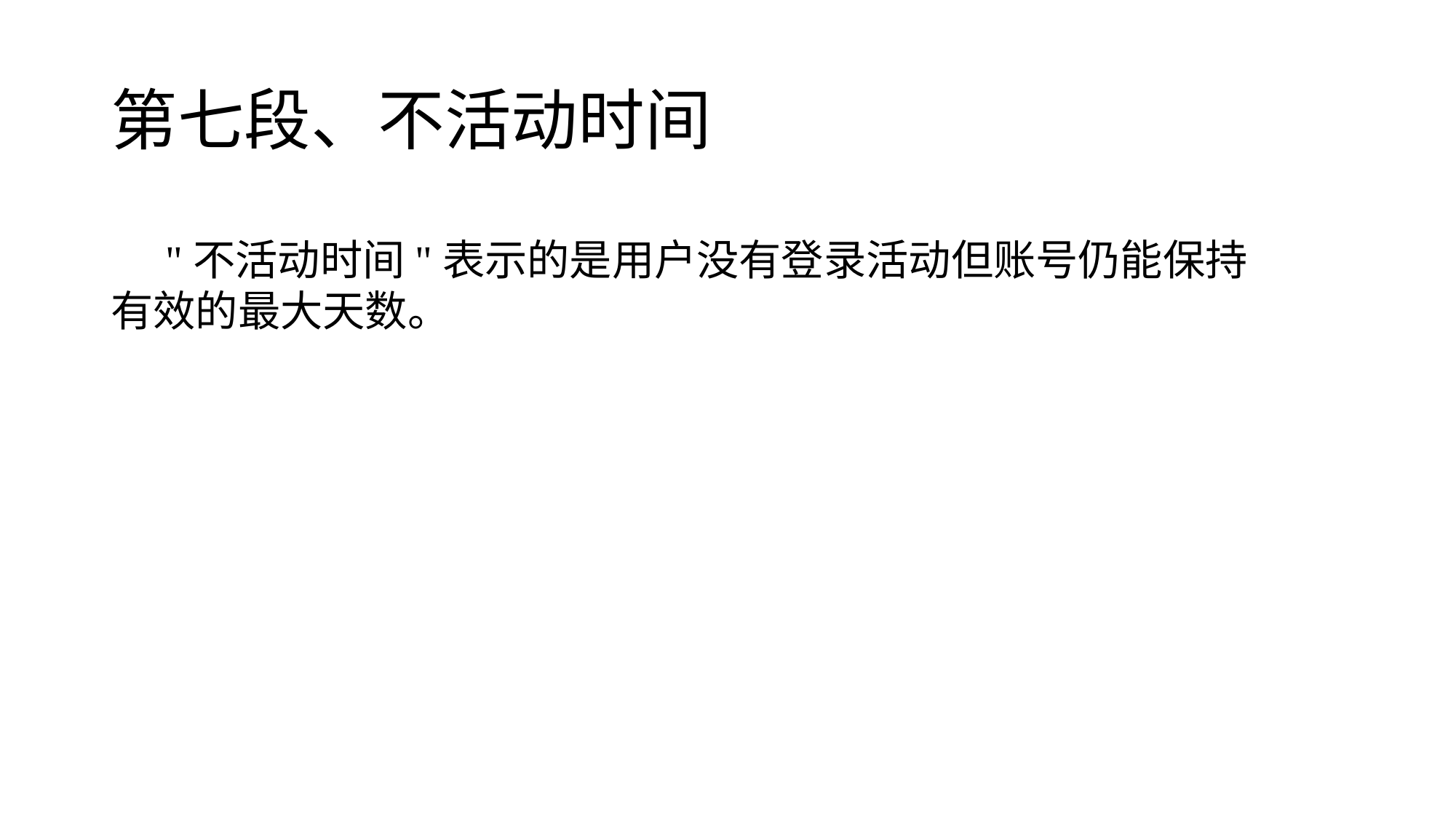

# 第七段、不活动时间

"不活动时间"表示的是用户没有登录活动但账号仍能保持有效的最大天数。